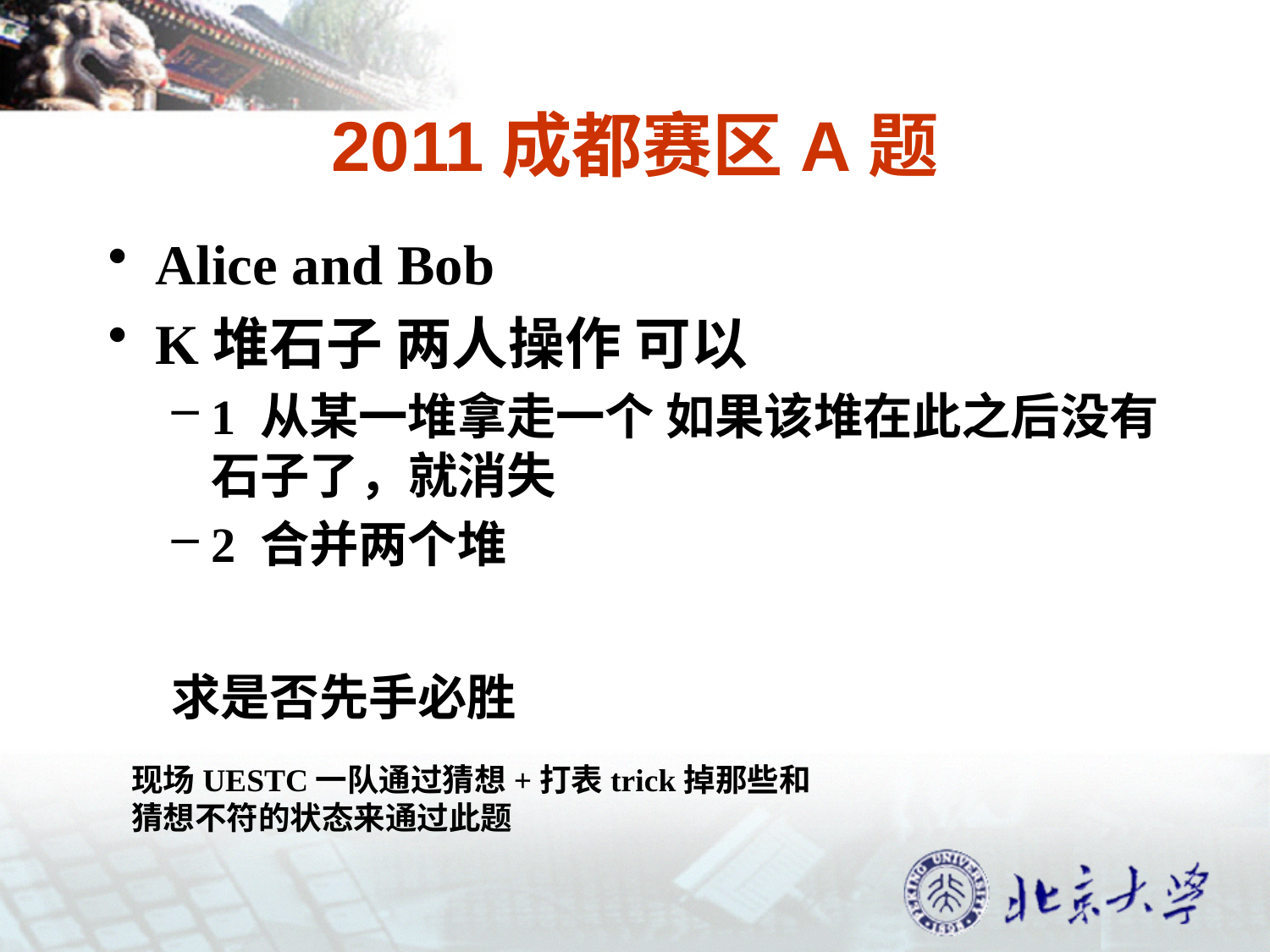

# 2011成都赛区A题
Alice and Bob
K堆石子 两人操作 可以
1 从某一堆拿走一个 如果该堆在此之后没有石子了，就消失
2 合并两个堆

求是否先手必胜

现场UESTC一队通过猜想+打表trick掉那些和猜想不符的状态来通过此题